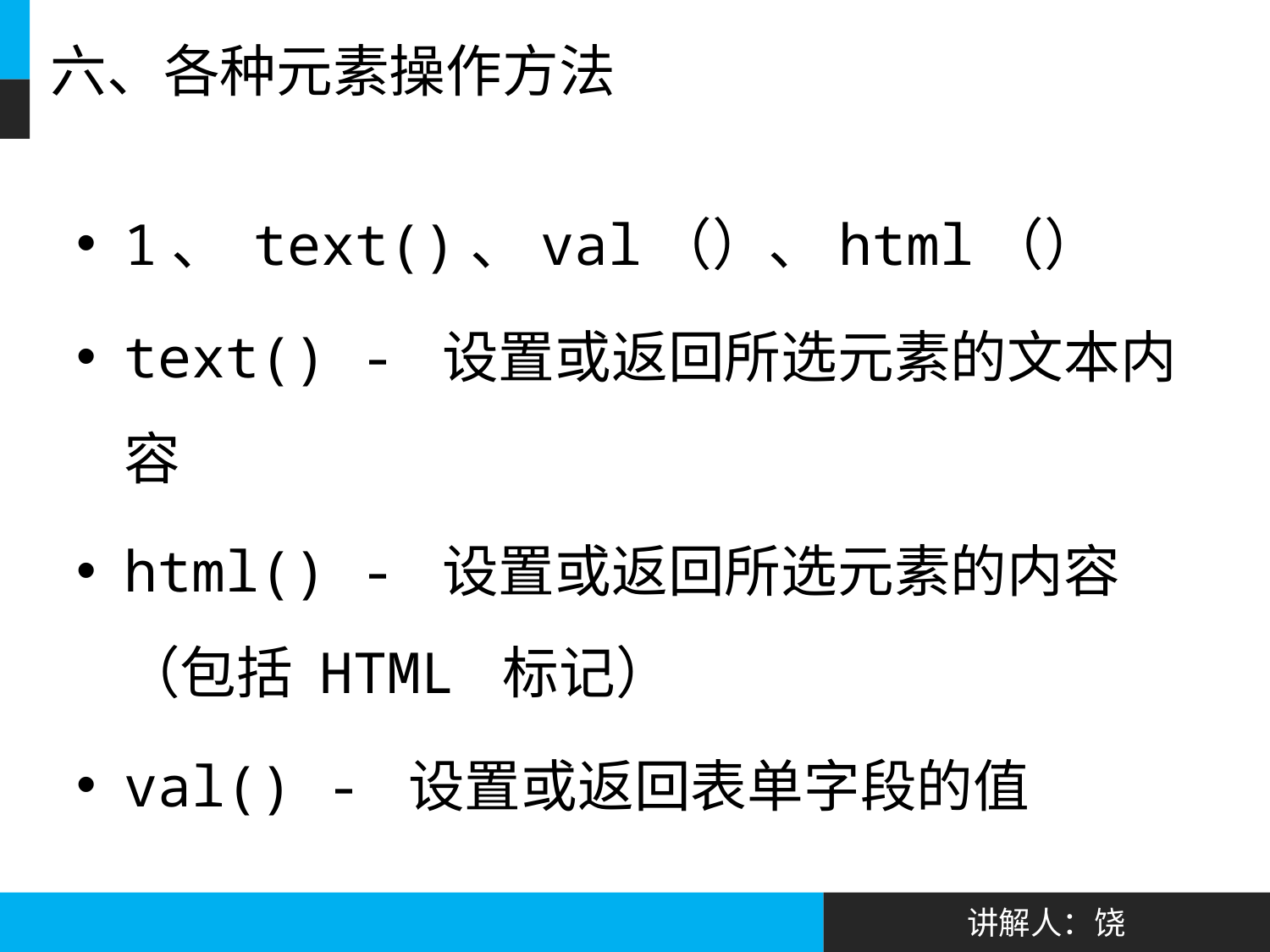

# 六、各种元素操作方法
1、 text()、val（）、html（）
text() - 设置或返回所选元素的文本内容
html() - 设置或返回所选元素的内容（包括 HTML 标记）
val() - 设置或返回表单字段的值